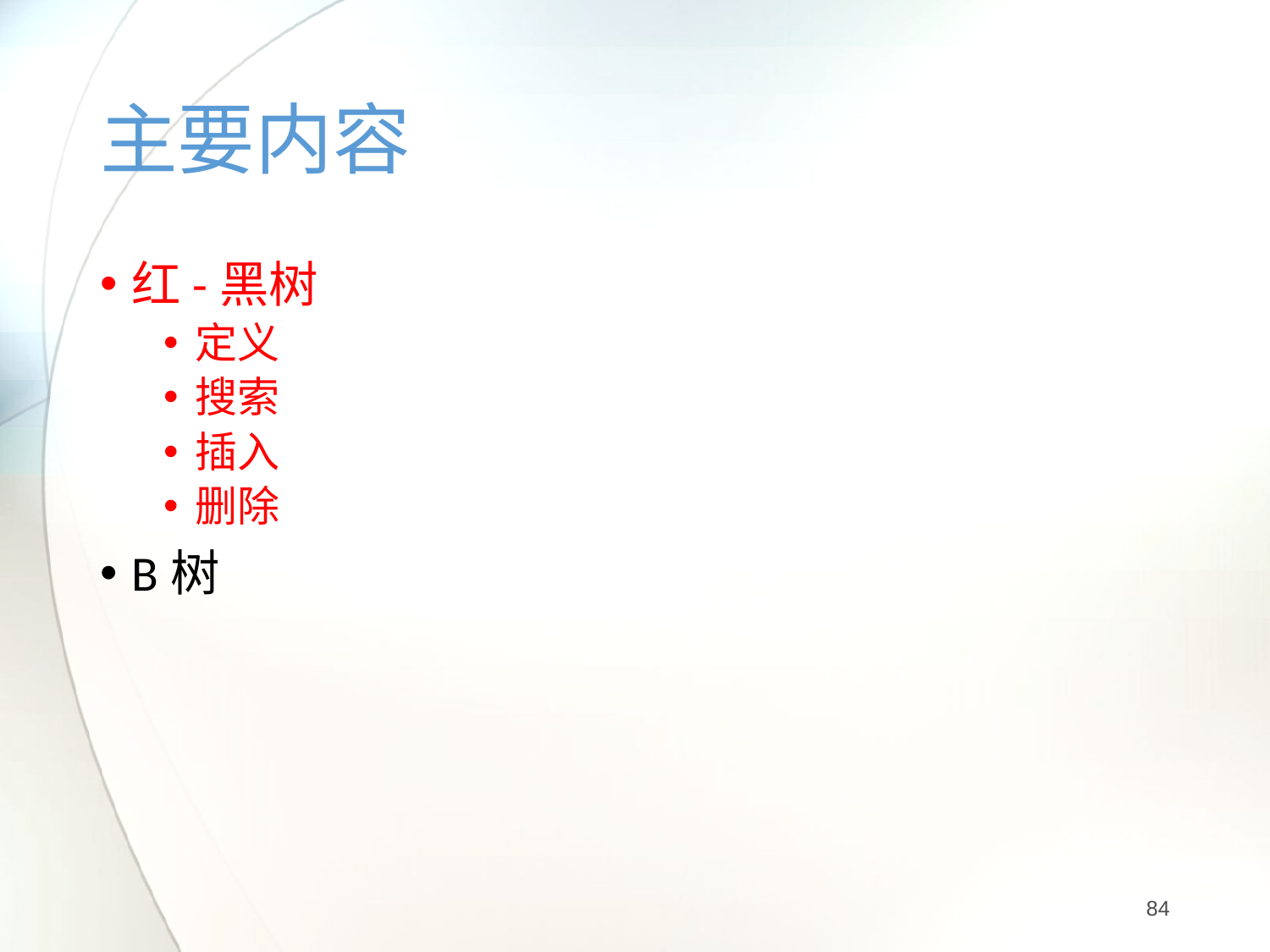

# 主要内容
红-黑树
定义
搜索
插入
删除
B树
84